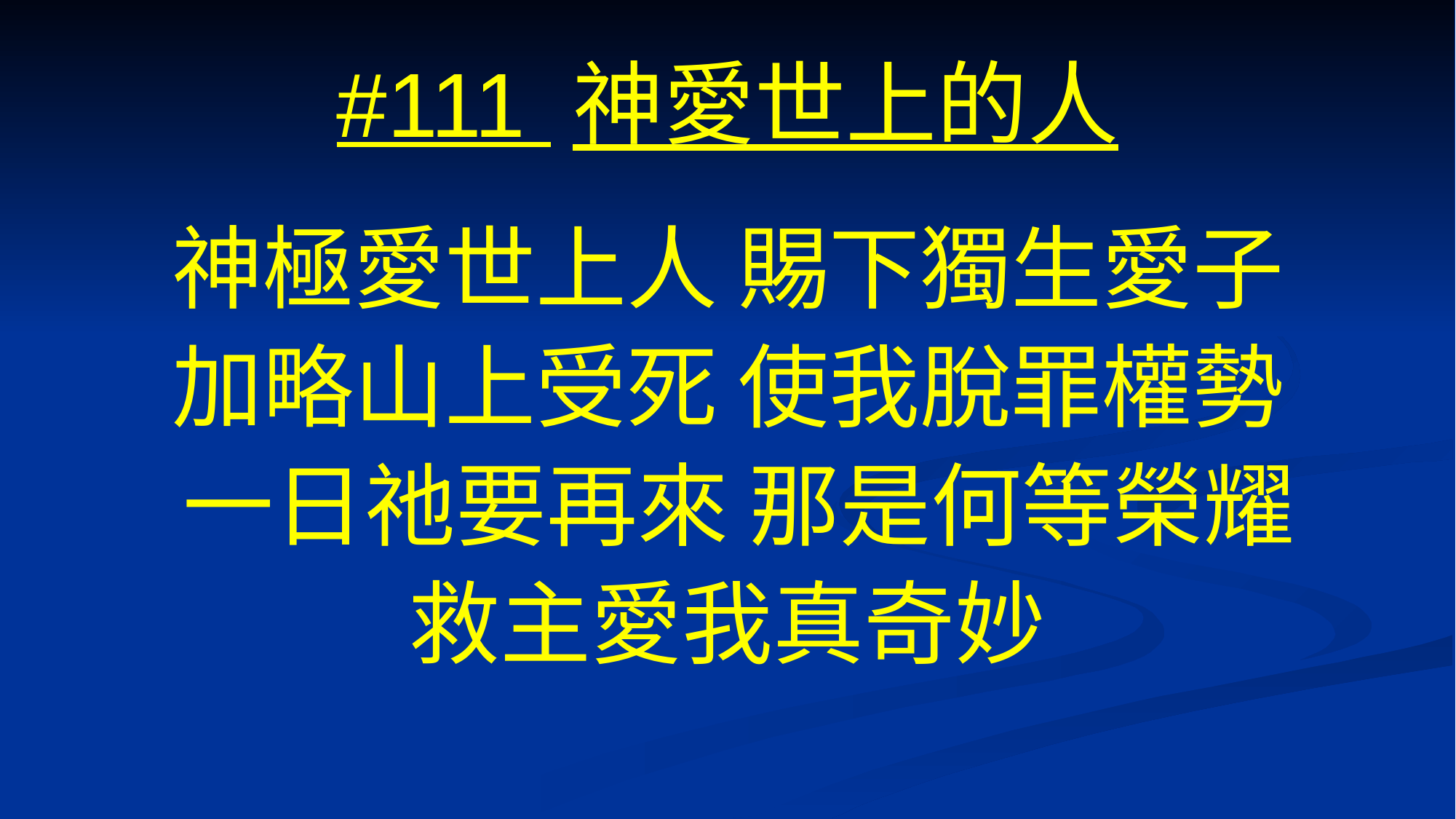

# #111 神愛世上的人
神極愛世上人 賜下獨生愛子
加略山上受死 使我脫罪權勢
 一日祂要再來 那是何等榮耀
救主愛我真奇妙